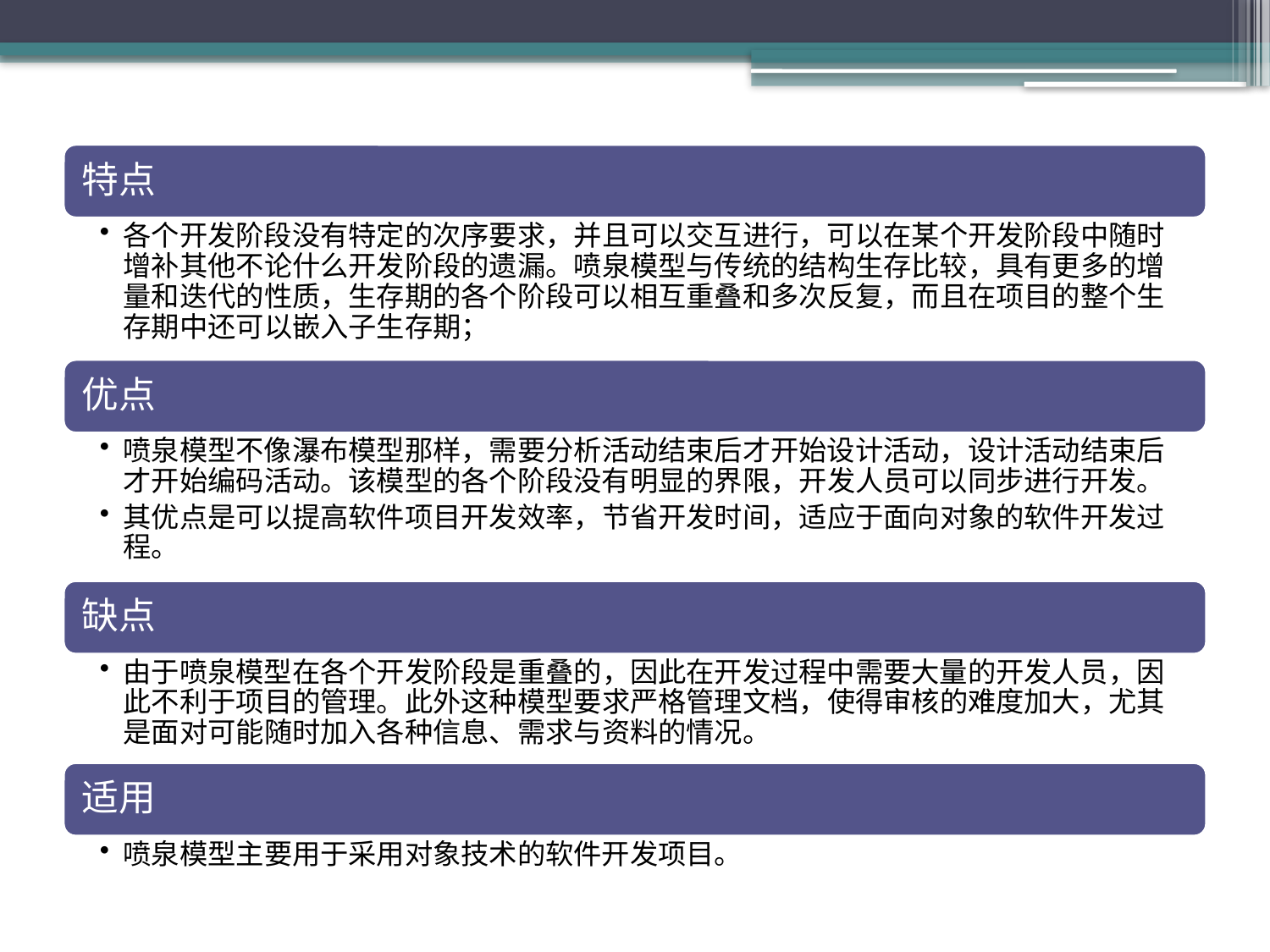

特点
各个开发阶段没有特定的次序要求，并且可以交互进行，可以在某个开发阶段中随时增补其他不论什么开发阶段的遗漏。喷泉模型与传统的结构生存比较，具有更多的增量和迭代的性质，生存期的各个阶段可以相互重叠和多次反复，而且在项目的整个生存期中还可以嵌入子生存期；
优点
喷泉模型不像瀑布模型那样，需要分析活动结束后才开始设计活动，设计活动结束后才开始编码活动。该模型的各个阶段没有明显的界限，开发人员可以同步进行开发。
其优点是可以提高软件项目开发效率，节省开发时间，适应于面向对象的软件开发过程。
缺点
由于喷泉模型在各个开发阶段是重叠的，因此在开发过程中需要大量的开发人员，因此不利于项目的管理。此外这种模型要求严格管理文档，使得审核的难度加大，尤其是面对可能随时加入各种信息、需求与资料的情况。
适用
喷泉模型主要用于采用对象技术的软件开发项目。